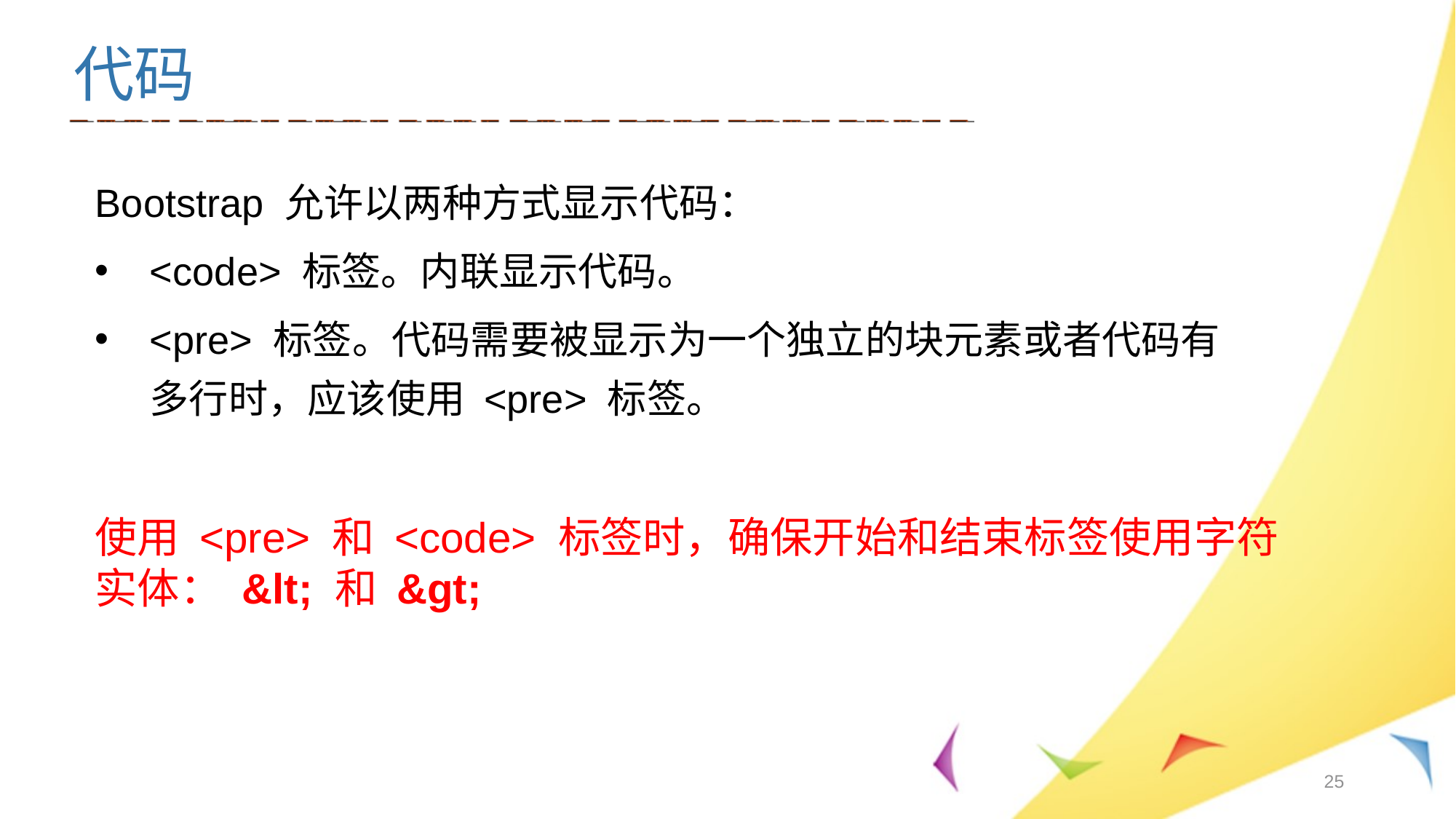

代码
Bootstrap 允许以两种方式显示代码：
<code> 标签。内联显示代码。
<pre> 标签。代码需要被显示为一个独立的块元素或者代码有多行时，应该使用 <pre> 标签。
使用 <pre> 和 <code> 标签时，确保开始和结束标签使用字符实体： &lt; 和 &gt;
25